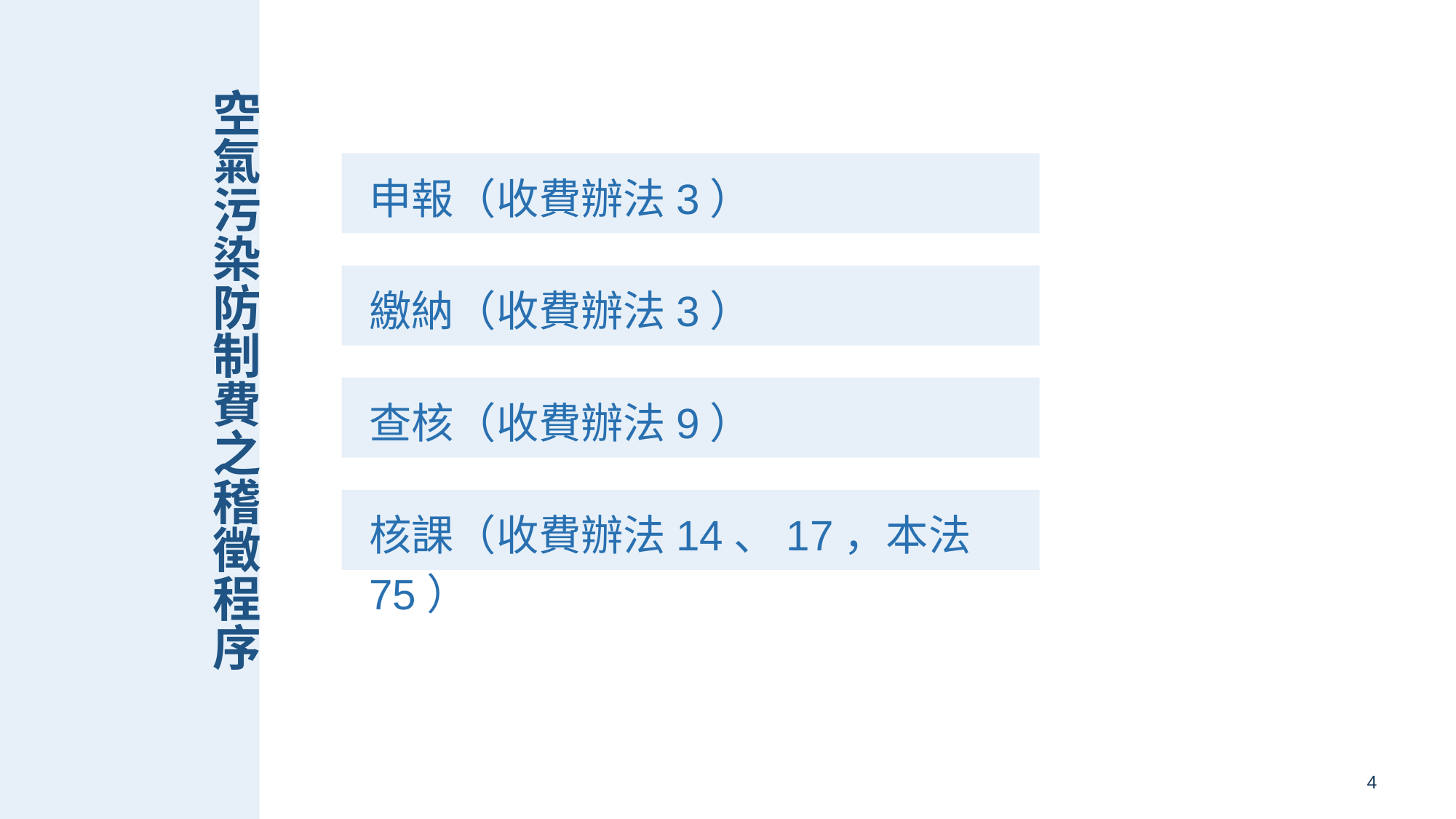

空氣污染防制費之稽徵程序
申報（收費辦法3）
繳納（收費辦法3）
查核（收費辦法9）
核課（收費辦法14、17，本法75）